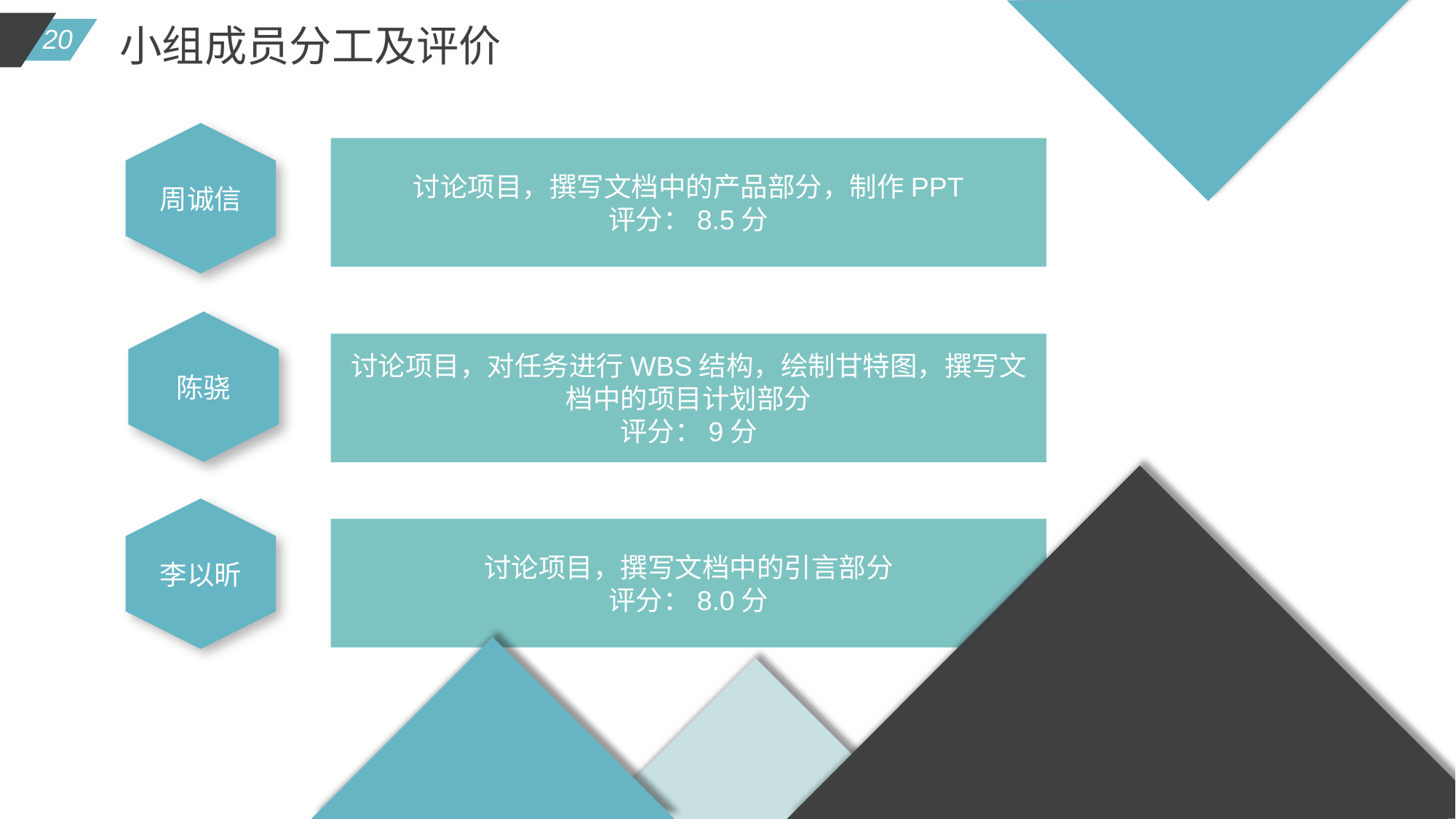

小组成员分工及评价
周诚信
讨论项目，撰写文档中的产品部分，制作PPT
评分：8.5分

陈骁
讨论项目，对任务进行WBS结构，绘制甘特图，撰写文档中的项目计划部分
评分：9分
李以昕
讨论项目，撰写文档中的引言部分
评分：8.0分